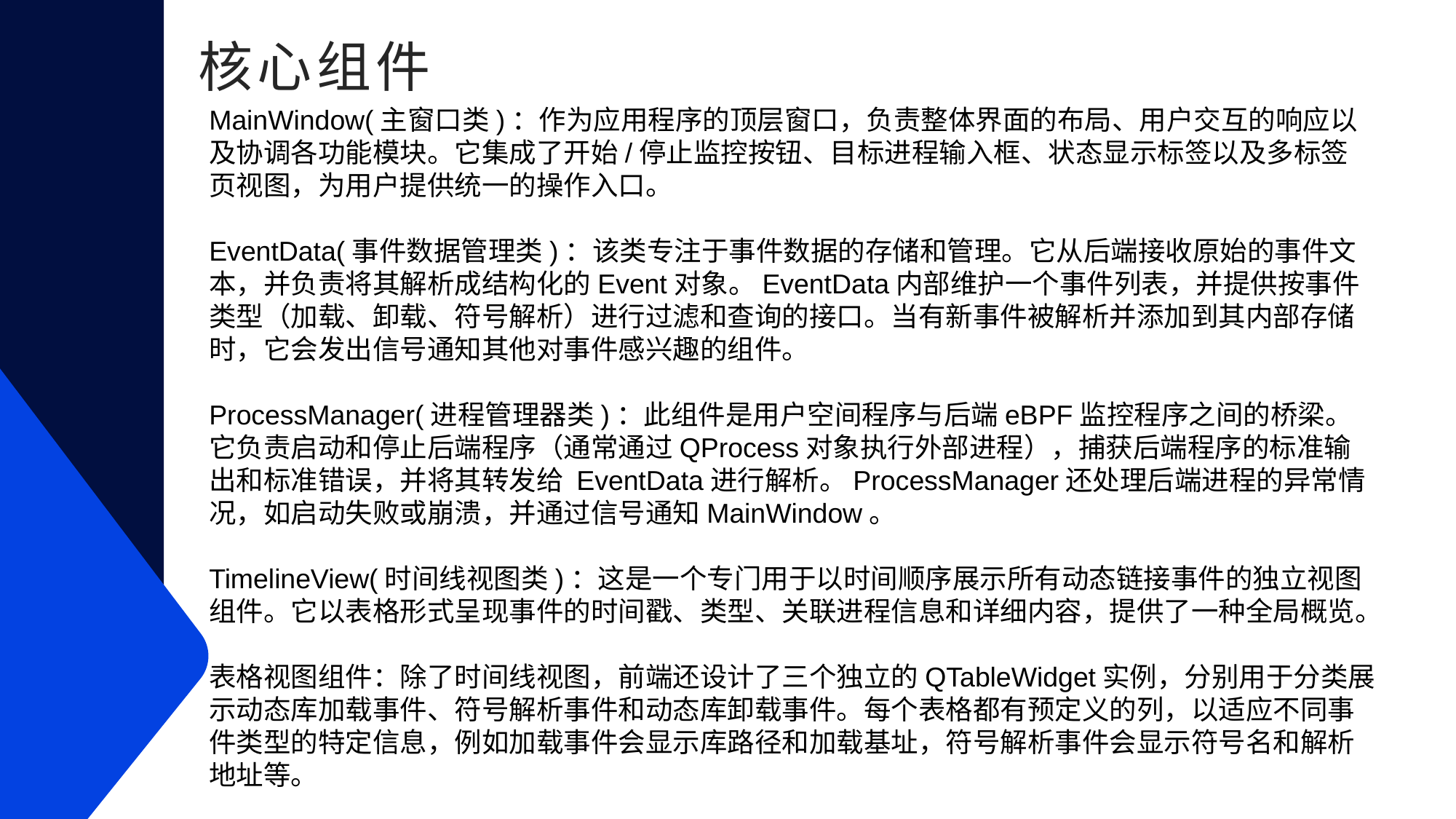

# 核心组件
MainWindow(主窗口类)：作为应用程序的顶层窗口，负责整体界面的布局、用户交互的响应以及协调各功能模块。它集成了开始/停止监控按钮、目标进程输入框、状态显示标签以及多标签页视图，为用户提供统一的操作入口。

EventData(事件数据管理类)：该类专注于事件数据的存储和管理。它从后端接收原始的事件文本，并负责将其解析成结构化的Event对象。EventData内部维护一个事件列表，并提供按事件类型（加载、卸载、符号解析）进行过滤和查询的接口。当有新事件被解析并添加到其内部存储时，它会发出信号通知其他对事件感兴趣的组件。

ProcessManager(进程管理器类)：此组件是用户空间程序与后端eBPF监控程序之间的桥梁。它负责启动和停止后端程序（通常通过QProcess对象执行外部进程），捕获后端程序的标准输出和标准错误，并将其转发给 EventData进行解析。ProcessManager还处理后端进程的异常情况，如启动失败或崩溃，并通过信号通知MainWindow。

TimelineView(时间线视图类)：这是一个专门用于以时间顺序展示所有动态链接事件的独立视图组件。它以表格形式呈现事件的时间戳、类型、关联进程信息和详细内容，提供了一种全局概览。

表格视图组件：除了时间线视图，前端还设计了三个独立的QTableWidget实例，分别用于分类展示动态库加载事件、符号解析事件和动态库卸载事件。每个表格都有预定义的列，以适应不同事件类型的特定信息，例如加载事件会显示库路径和加载基址，符号解析事件会显示符号名和解析地址等。